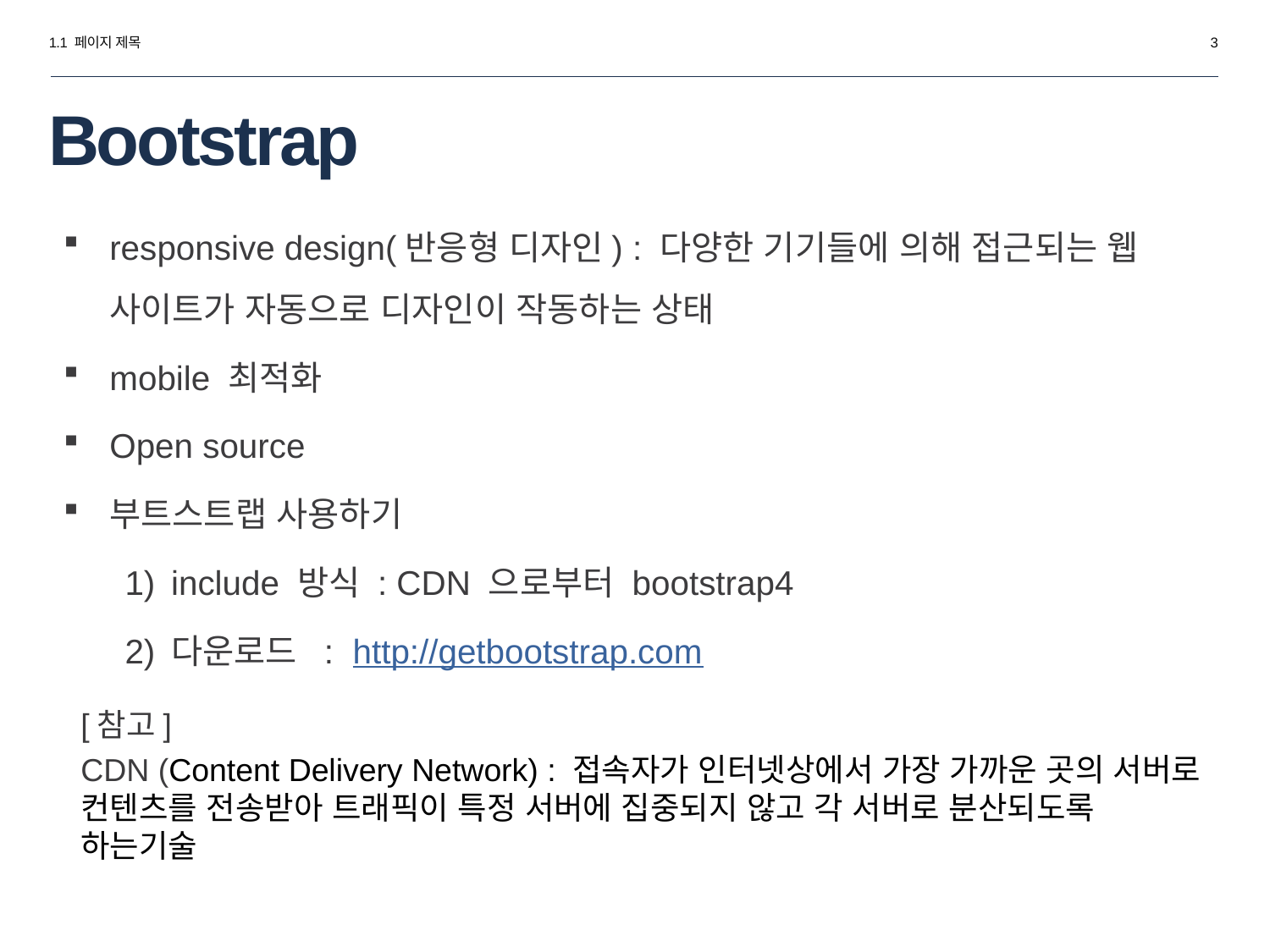

1.1 페이지 제목
3
# Bootstrap
responsive design(반응형 디자인) : 다양한 기기들에 의해 접근되는 웹 사이트가 자동으로 디자인이 작동하는 상태
mobile 최적화
Open source
부트스트랩 사용하기
include 방식 : CDN 으로부터 bootstrap4
다운로드  :  http://getbootstrap.com

[참고]
CDN (Content Delivery Network) : 접속자가 인터넷상에서 가장 가까운 곳의 서버로 컨텐츠를 전송받아 트래픽이 특정 서버에 집중되지 않고 각 서버로 분산되도록 하는기술